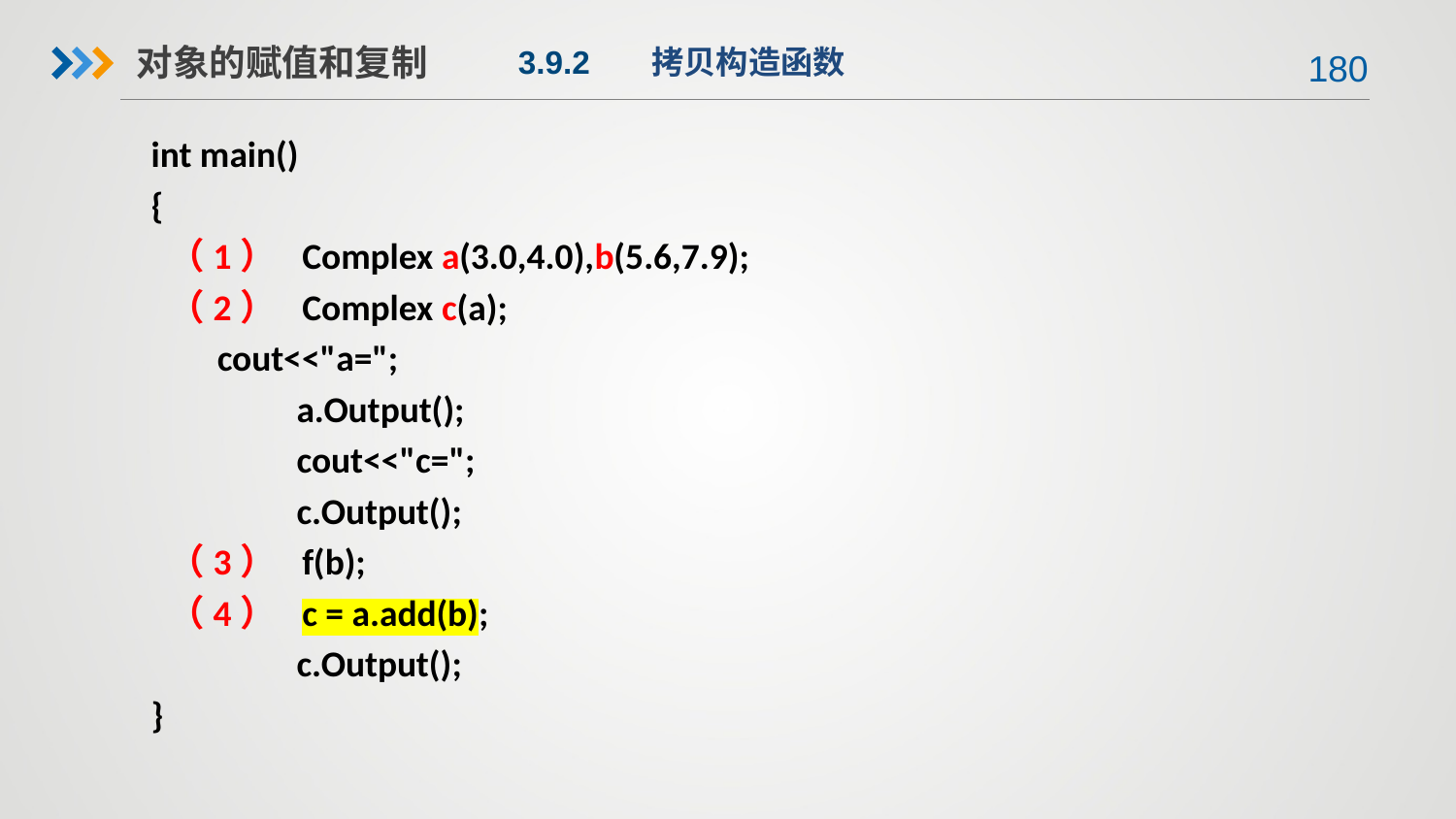

对象的赋值和复制
3.9.2      拷贝构造函数
int main()
{
 （1）  Complex a(3.0,4.0),b(5.6,7.9);
 （2）  Complex c(a);
        cout<<"a=";
	a.Output();
	cout<<"c=";
	c.Output();
 （3）  f(b);
 （4）  c = a.add(b);
	c.Output();
}